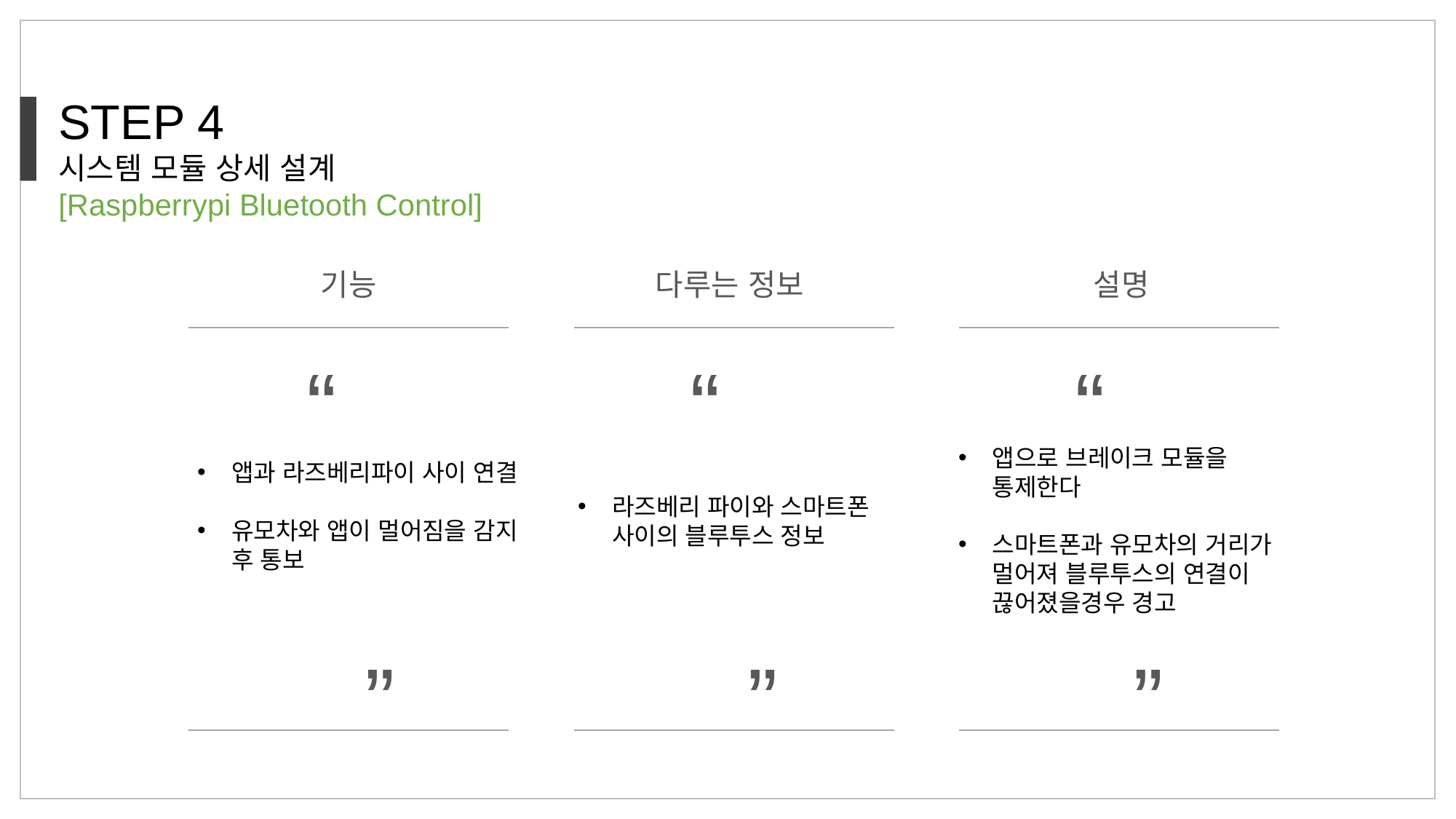

STEP 4
시스템 모듈 상세 설계
[Raspberrypi Bluetooth Control]

기능
다루는 정보
설명
“
”
“
”
“
”
앱과 라즈베리파이 사이 연결

유모차와 앱이 멀어짐을 감지 후 통보

앱으로 브레이크 모듈을 통제한다

스마트폰과 유모차의 거리가 멀어져 블루투스의 연결이 끊어졌을경우 경고
라즈베리 파이와 스마트폰 사이의 블루투스 정보